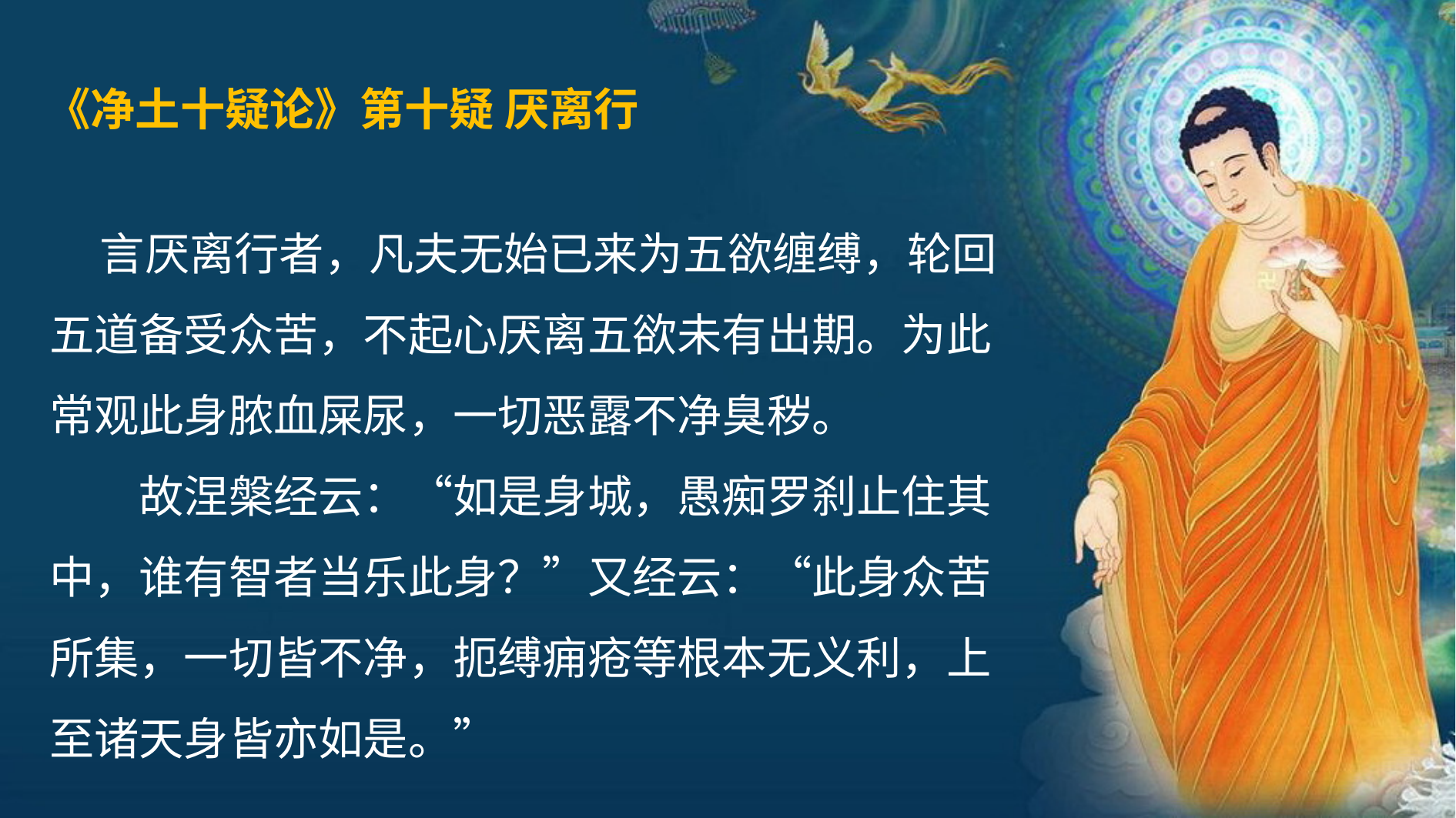

《净土十疑论》第十疑 厌离行
    言厌离行者，凡夫无始已来为五欲缠缚，轮回五道备受众苦，不起心厌离五欲未有出期。为此常观此身脓血屎尿，一切恶露不净臭秽。
　　故涅槃经云：“如是身城，愚痴罗刹止住其中，谁有智者当乐此身？”又经云：“此身众苦所集，一切皆不净，扼缚痈疮等根本无义利，上至诸天身皆亦如是。”